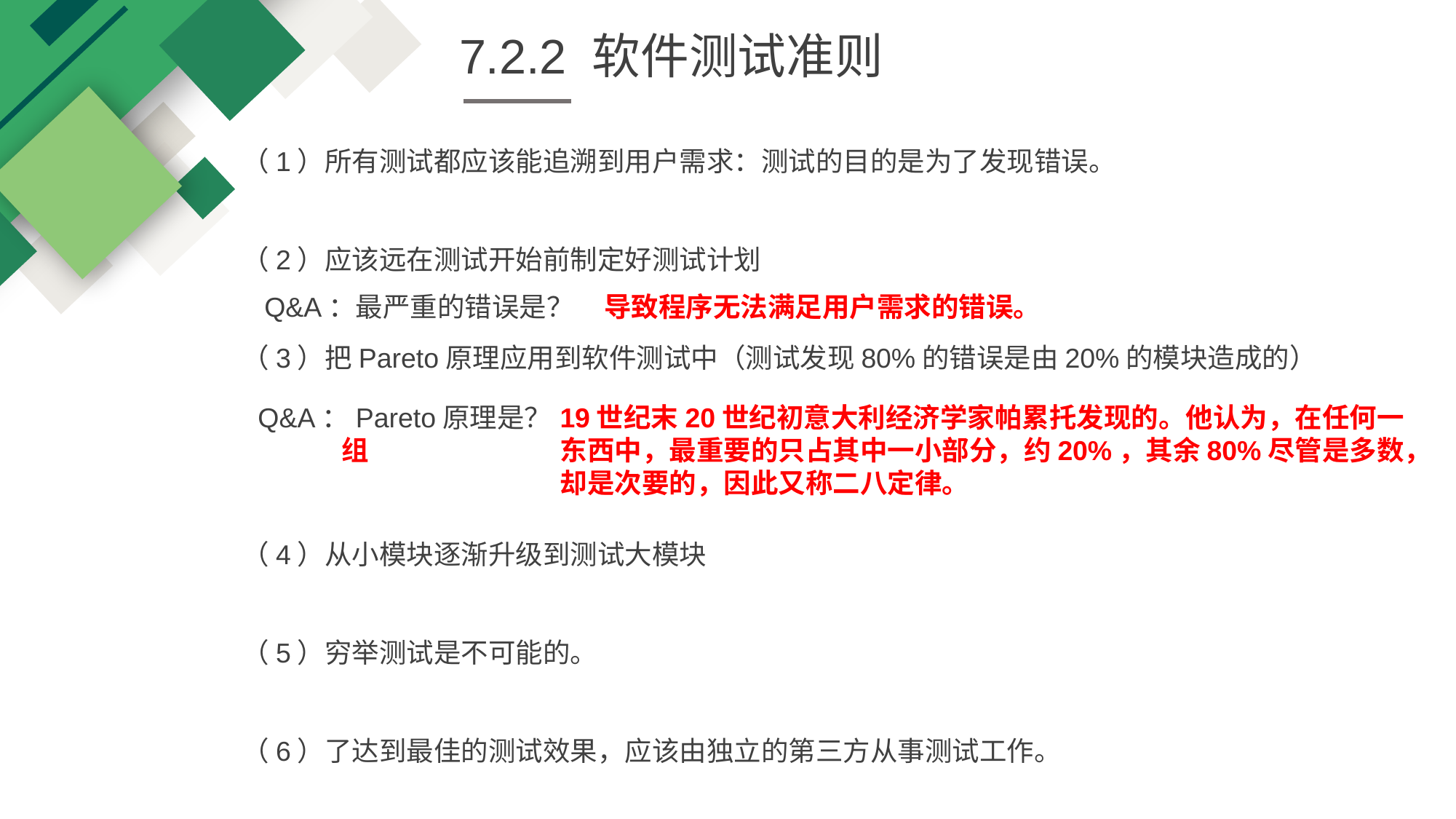

7.2.2 软件测试准则
（1）所有测试都应该能追溯到用户需求：测试的目的是为了发现错误。

（2）应该远在测试开始前制定好测试计划

（3）把Pareto原理应用到软件测试中（测试发现80%的错误是由20%的模块造成的）

（4）从小模块逐渐升级到测试大模块

（5）穷举测试是不可能的。

（6）了达到最佳的测试效果，应该由独立的第三方从事测试工作。
Q&A：最严重的错误是？
导致程序无法满足用户需求的错误。
Q&A：Pareto原理是？
		19世纪末20世纪初意大利经济学家帕累托发现的。他认为，在任何一组		东西中，最重要的只占其中一小部分，约20%，其余80%尽管是多数，		却是次要的，因此又称二八定律。